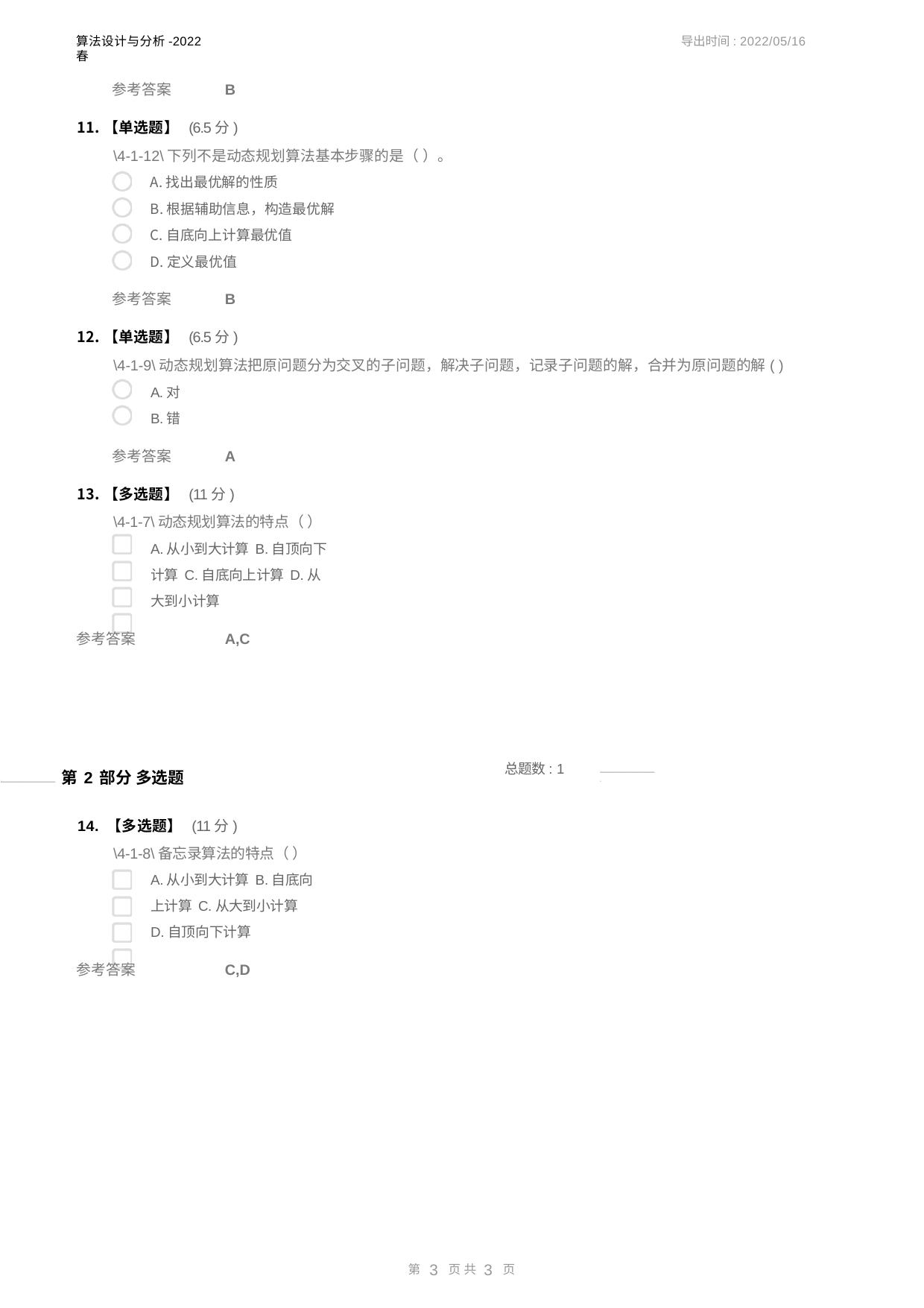

算法设计与分析-2022春
导出时间: 2022/05/16
参考答案	B

【单选题】 (6.5分)
\4-1-12\下列不是动态规划算法基本步骤的是（ ）。
找出最优解的性质
根据辅助信息，构造最优解
自底向上计算最优值
定义最优值

参考答案	B

【单选题】 (6.5分)
\4-1-9\动态规划算法把原问题分为交叉的子问题，解决子问题，记录子问题的解，合并为原问题的解( )
A.对
B.错

参考答案	A

【多选题】 (11分)
\4-1-7\动态规划算法的特点（ ）  A.从小到大计算 B.自顶向下计算 C.自底向上计算 D.从大到小计算

参考答案	A,C

........................................................................................................................ 第2部分 多选题
总题数: 1
........................................................................................................................
.
.
14. 【多选题】 (11分)
\4-1-8\备忘录算法的特点（ ）  A.从小到大计算 B.自底向上计算 C.从大到小计算 D.自顶向下计算

参考答案	C,D

第	页共	页
3
3